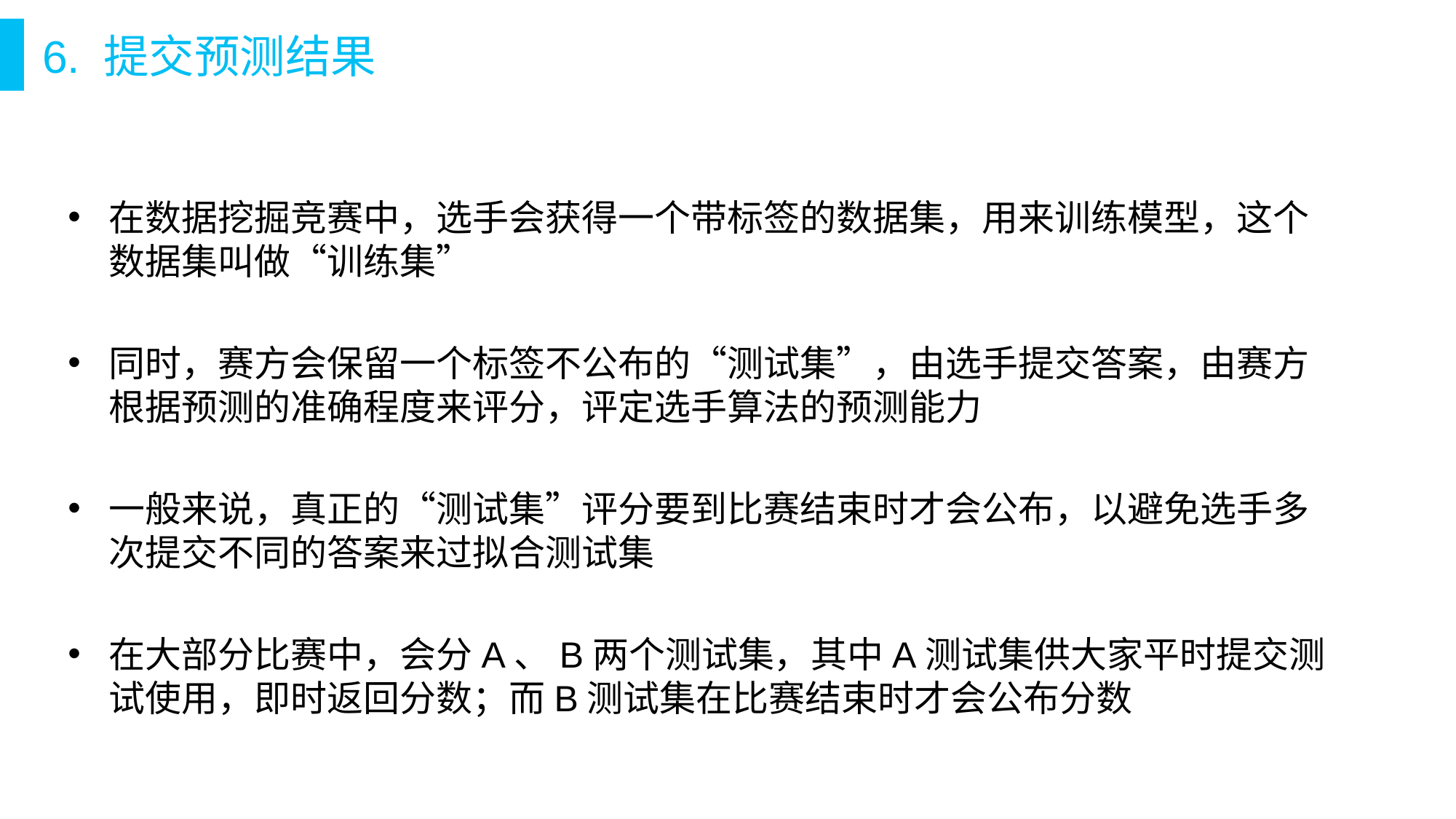

# 6. 提交预测结果
在数据挖掘竞赛中，选手会获得一个带标签的数据集，用来训练模型，这个数据集叫做“训练集”

同时，赛方会保留一个标签不公布的“测试集”，由选手提交答案，由赛方根据预测的准确程度来评分，评定选手算法的预测能力

一般来说，真正的“测试集”评分要到比赛结束时才会公布，以避免选手多次提交不同的答案来过拟合测试集

在大部分比赛中，会分A、B两个测试集，其中A测试集供大家平时提交测试使用，即时返回分数；而B测试集在比赛结束时才会公布分数